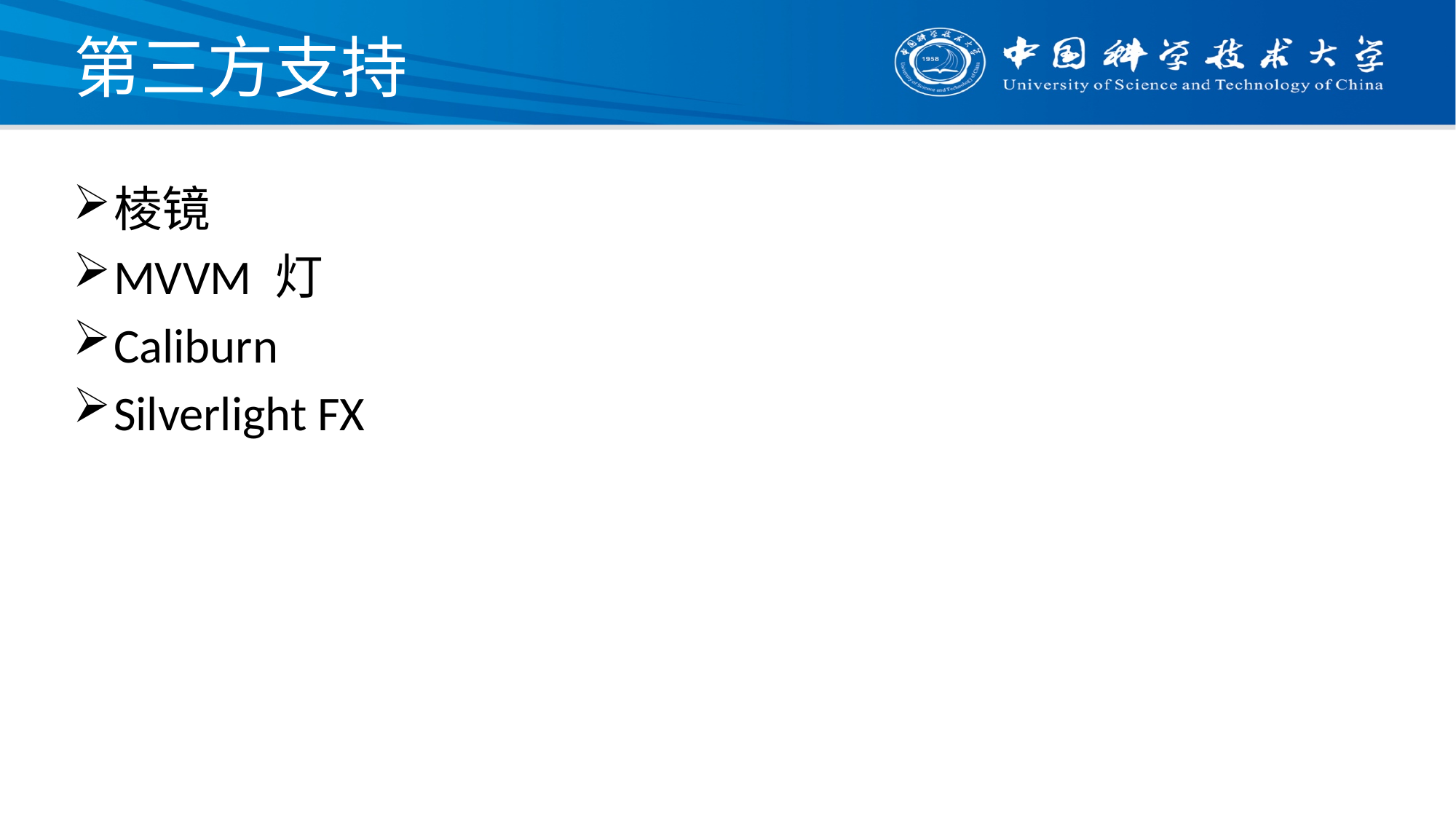

# 第三方支持
棱镜
MVVM 灯
Caliburn
Silverlight FX